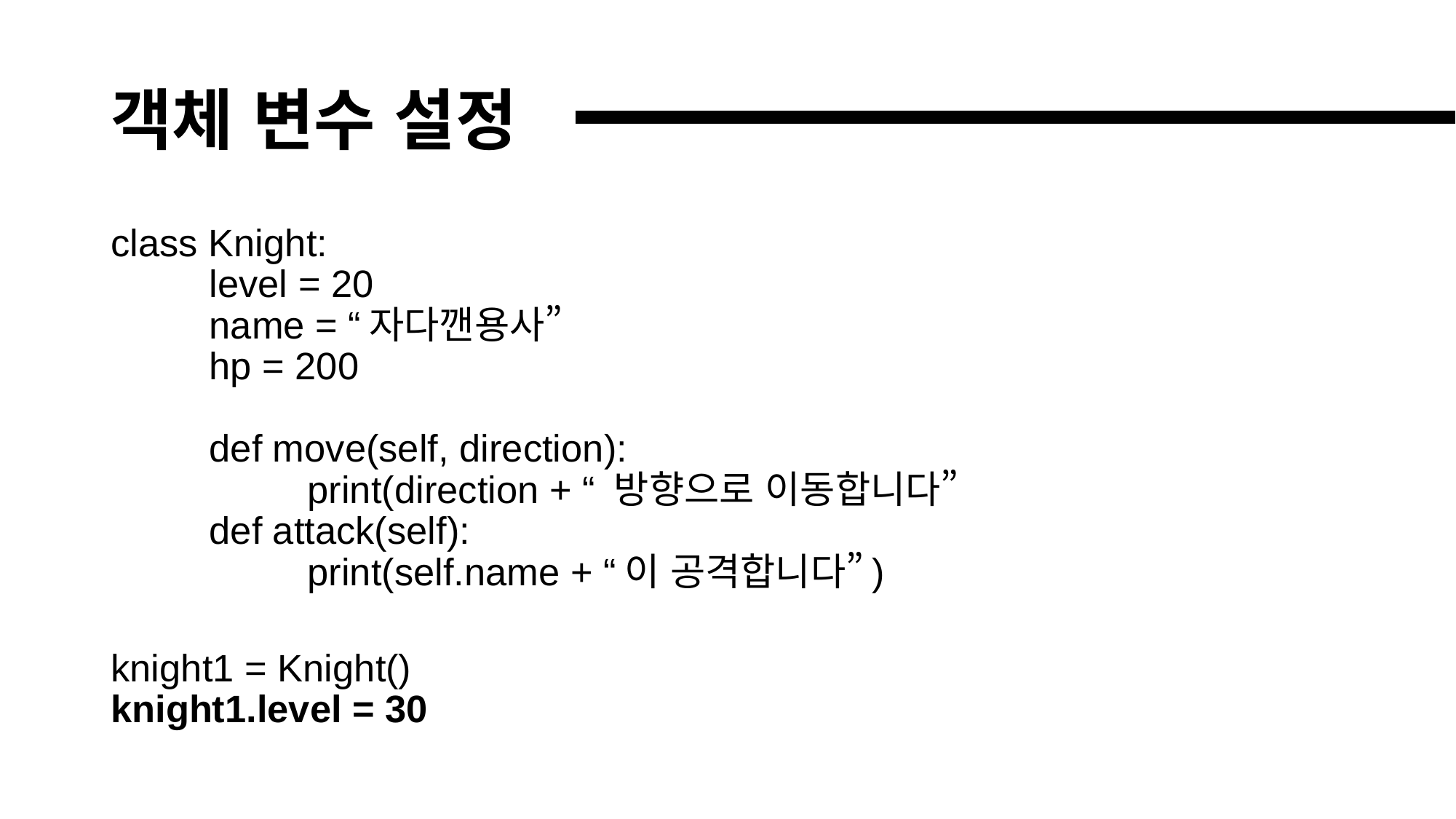

# 객체 변수 설정

class Knight:
	level = 20
	name = “자다깬용사”
	hp = 200
	def move(self, direction):
		print(direction + “ 방향으로 이동합니다”
	def attack(self):
		print(self.name + “이 공격합니다”)
knight1 = Knight()
knight1.level = 30